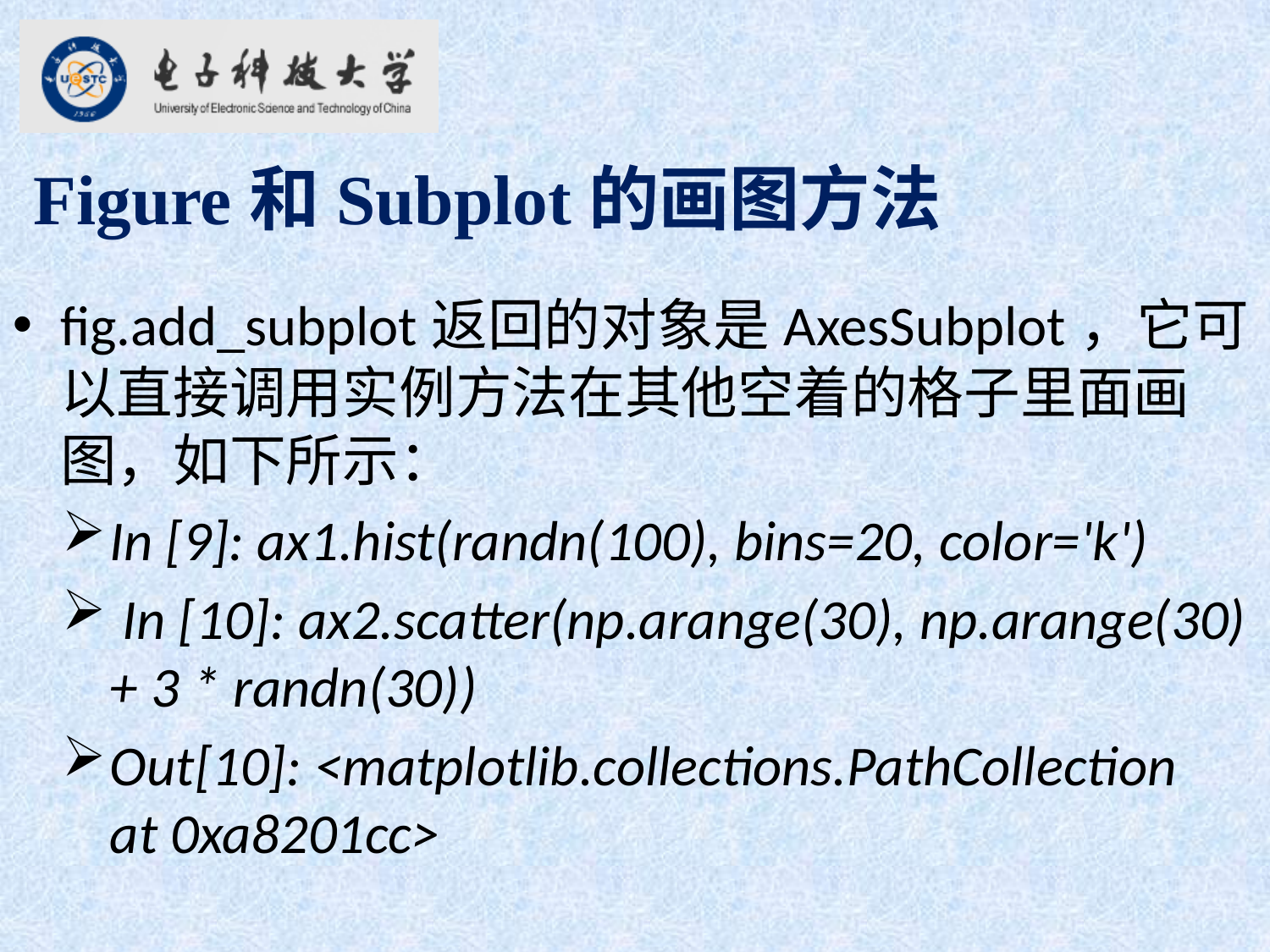

Figure和Subplot的画图方法

fig.add_subplot返回的对象是AxesSubplot，它可以直接调用实例方法在其他空着的格子里面画图，如下所示：
In [9]: ax1.hist(randn(100), bins=20, color='k')
 In [10]: ax2.scatter(np.arange(30), np.arange(30) + 3 * randn(30))
Out[10]: <matplotlib.collections.PathCollection at 0xa8201cc>